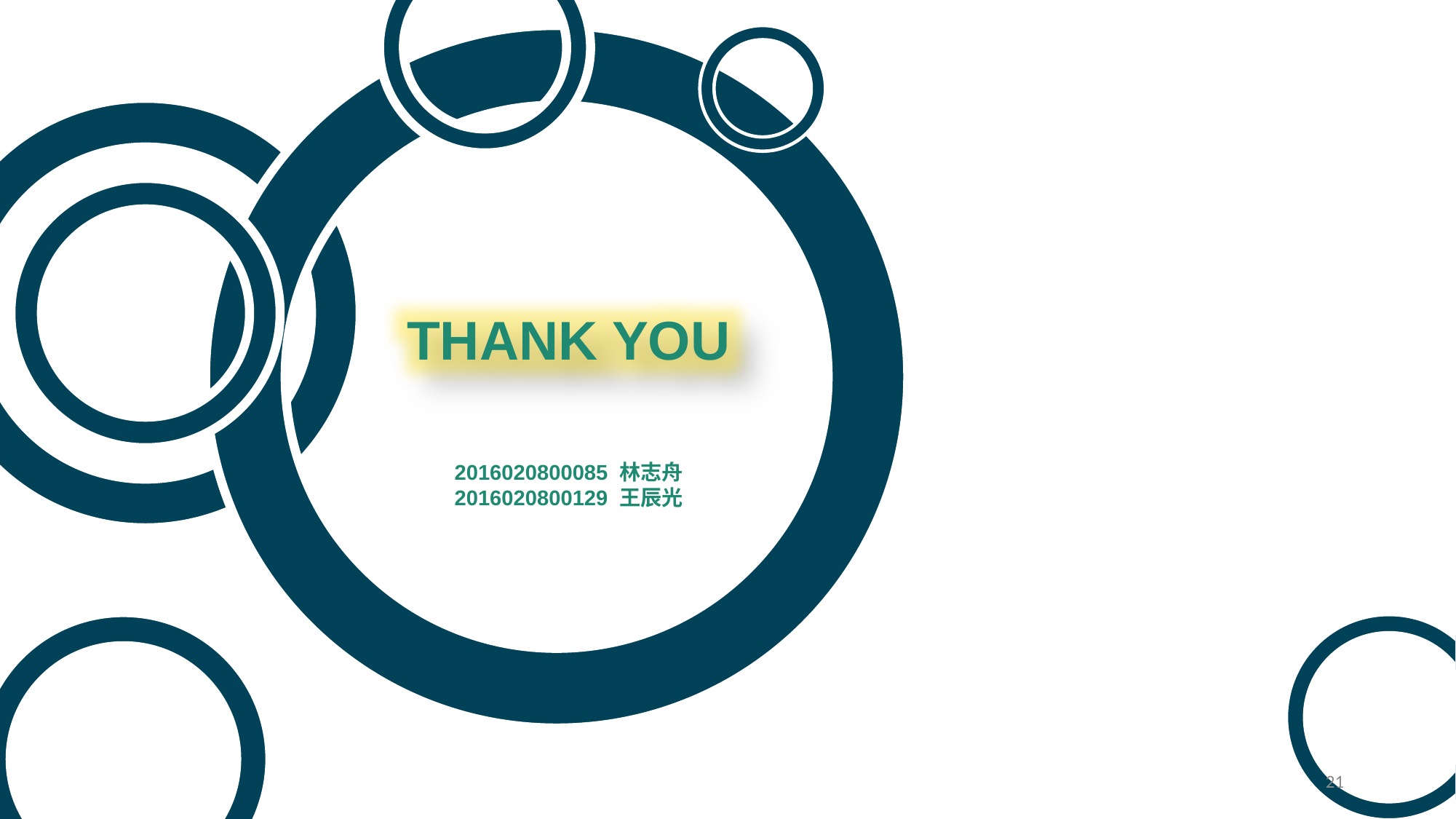

THANK YOU
2016020800085 林志舟
2016020800129 王辰光
21